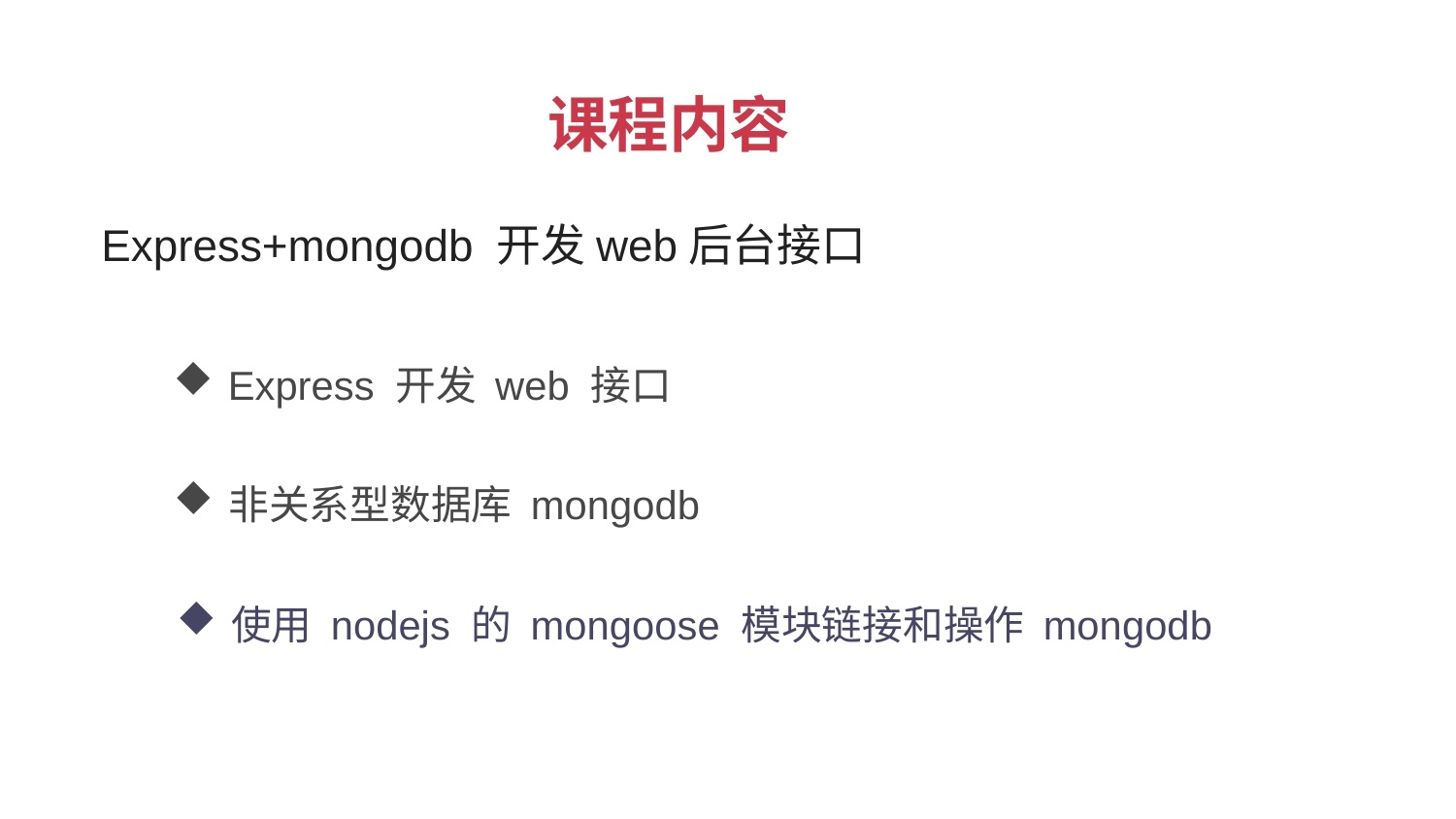

课程内容
 Express+mongodb 开发web后台接口
Express 开发 web 接口
非关系型数据库 mongodb
使用 nodejs 的 mongoose 模块链接和操作 mongodb